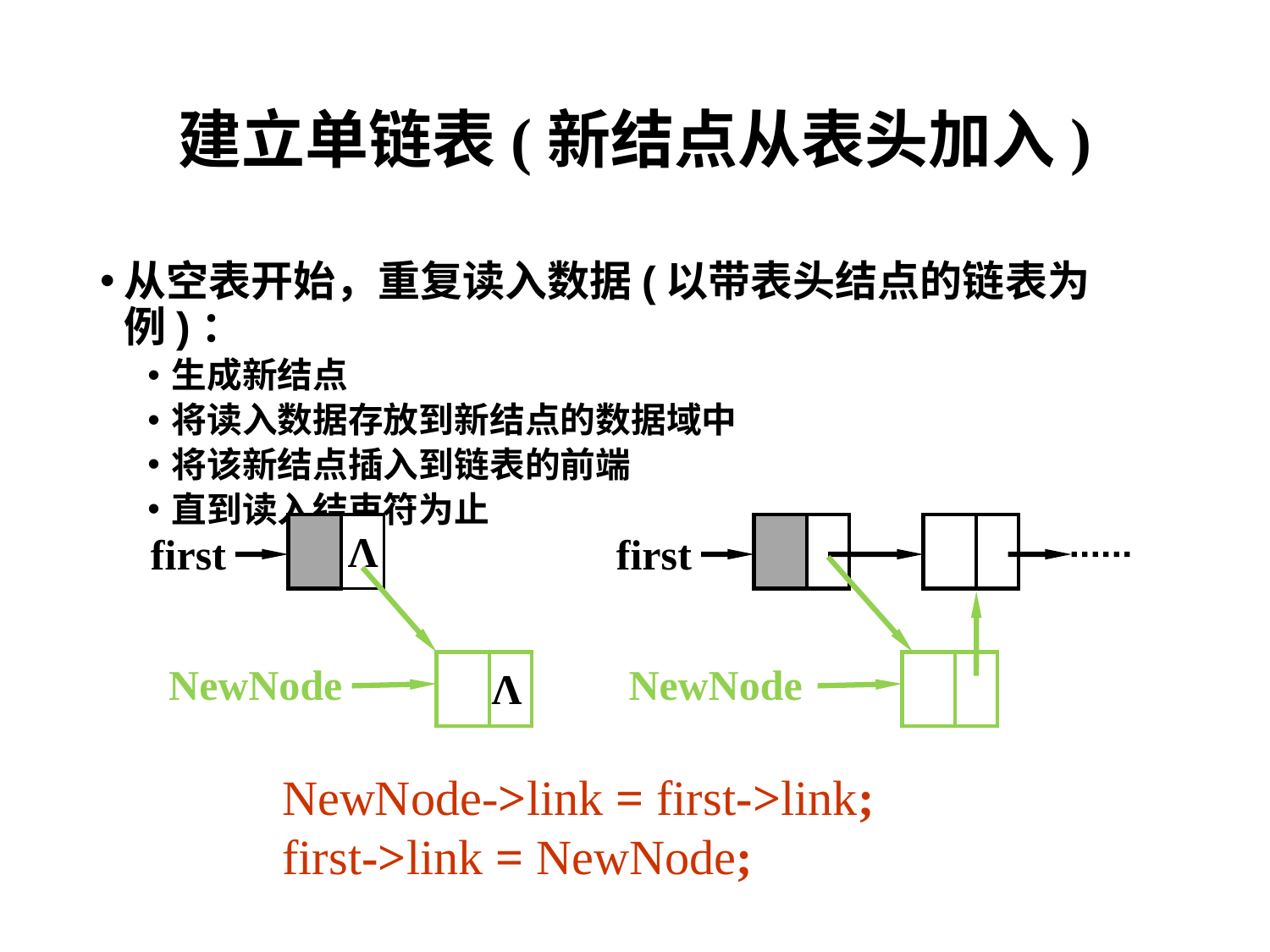

# 建立单链表(新结点从表头加入)
从空表开始，重复读入数据(以带表头结点的链表为例)：
生成新结点
将读入数据存放到新结点的数据域中
将该新结点插入到链表的前端
直到读入结束符为止

Λ
first
first

NewNode
NewNode

Λ

NewNode->link = first->link;
first->link = NewNode;